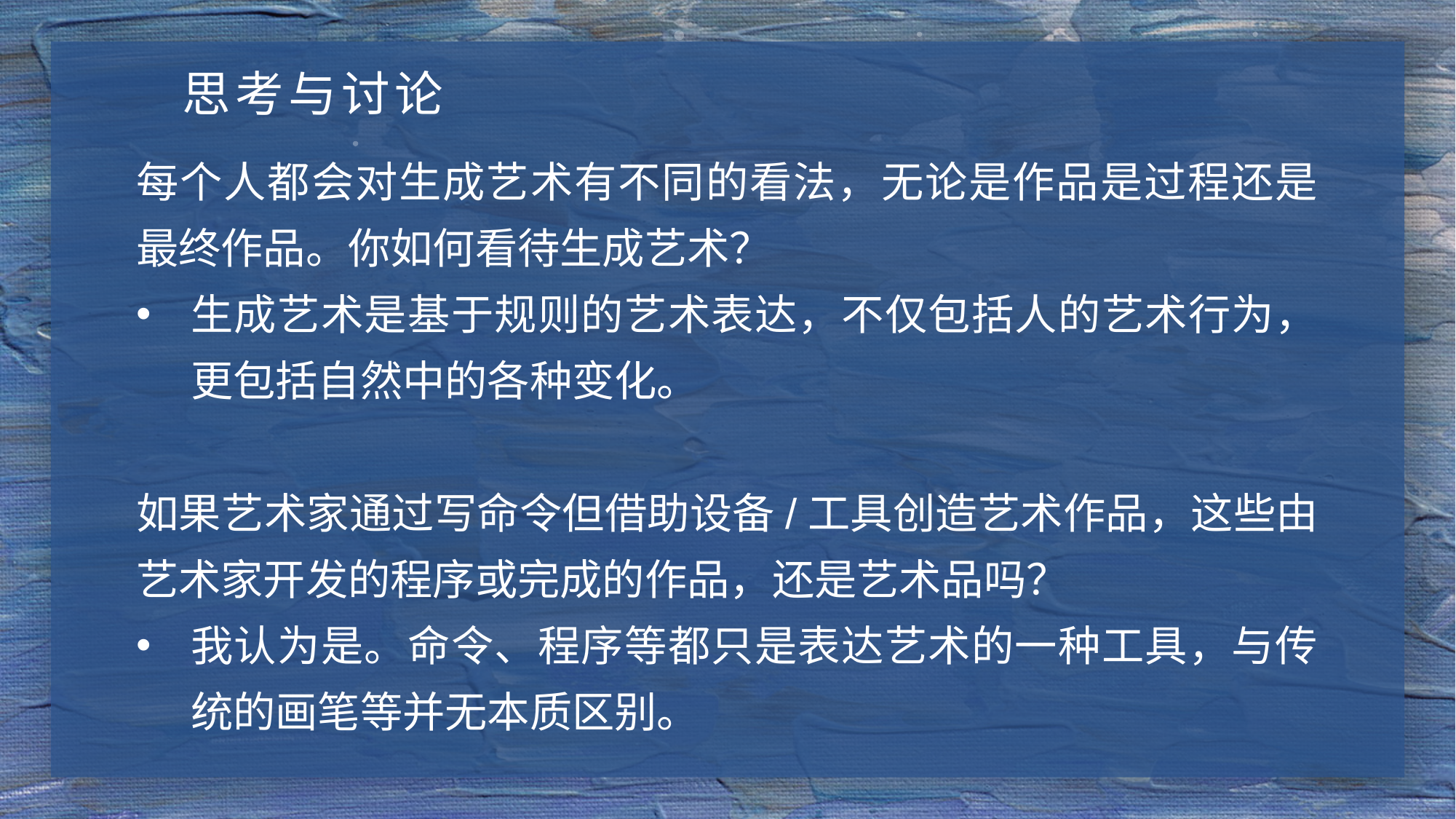

思考与讨论
每个人都会对生成艺术有不同的看法，无论是作品是过程还是最终作品。你如何看待生成艺术？
生成艺术是基于规则的艺术表达，不仅包括人的艺术行为，更包括自然中的各种变化。

如果艺术家通过写命令但借助设备/工具创造艺术作品，这些由艺术家开发的程序或完成的作品，还是艺术品吗？
我认为是。命令、程序等都只是表达艺术的一种工具，与传统的画笔等并无本质区别。